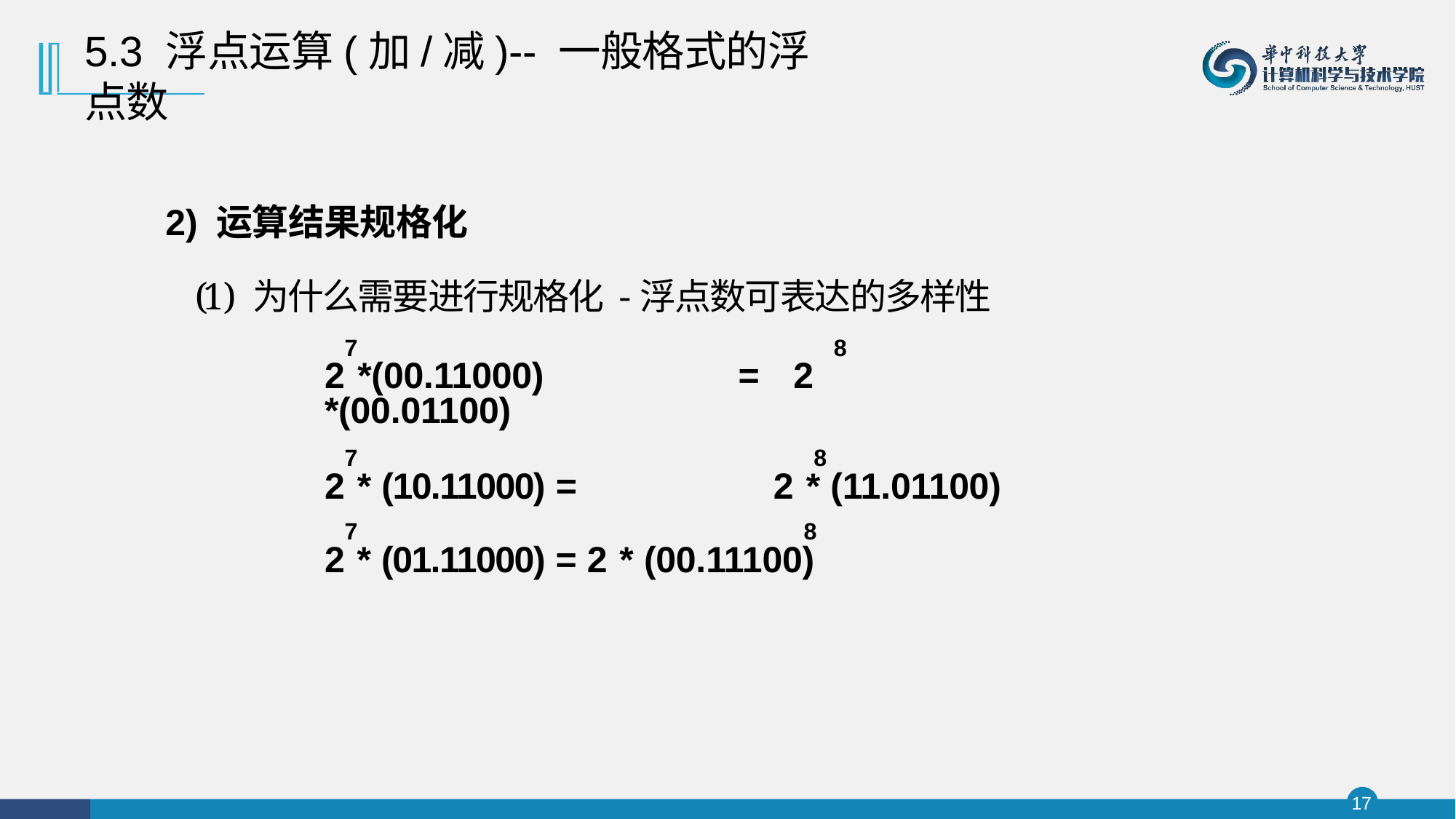

# 5.3 浮点运算(加/减)-- 一般格式的浮点数
2) 运算结果规格化
(1) 为什么需要进行规格化 -浮点数可表达的多样性
7	8
2 *(00.11000)	=	2 *(00.01100)
7	8
2 * (10.11000) =	2 * (11.01100)
7	8
2 * (01.11000) = 2 * (00.11100)
17